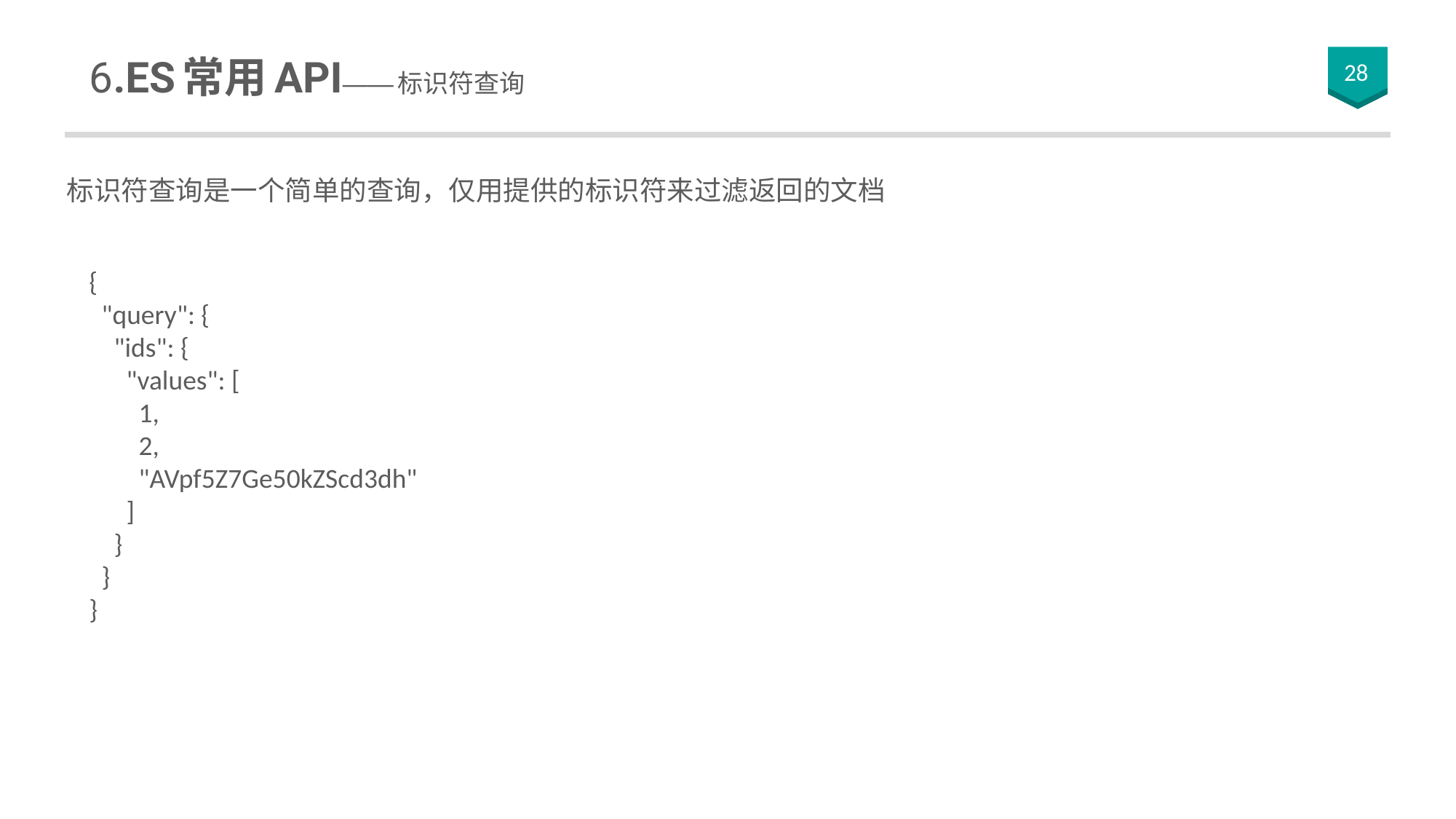

# 2.ES 基础一网打尽 6.ES常用API——标识符查询
28
标识符查询是一个简单的查询，仅用提供的标识符来过滤返回的文档
{
  "query": {
    "ids": {
      "values": [
        1,
        2,
        "AVpf5Z7Ge50kZScd3dh"
      ]
    }
  }
}